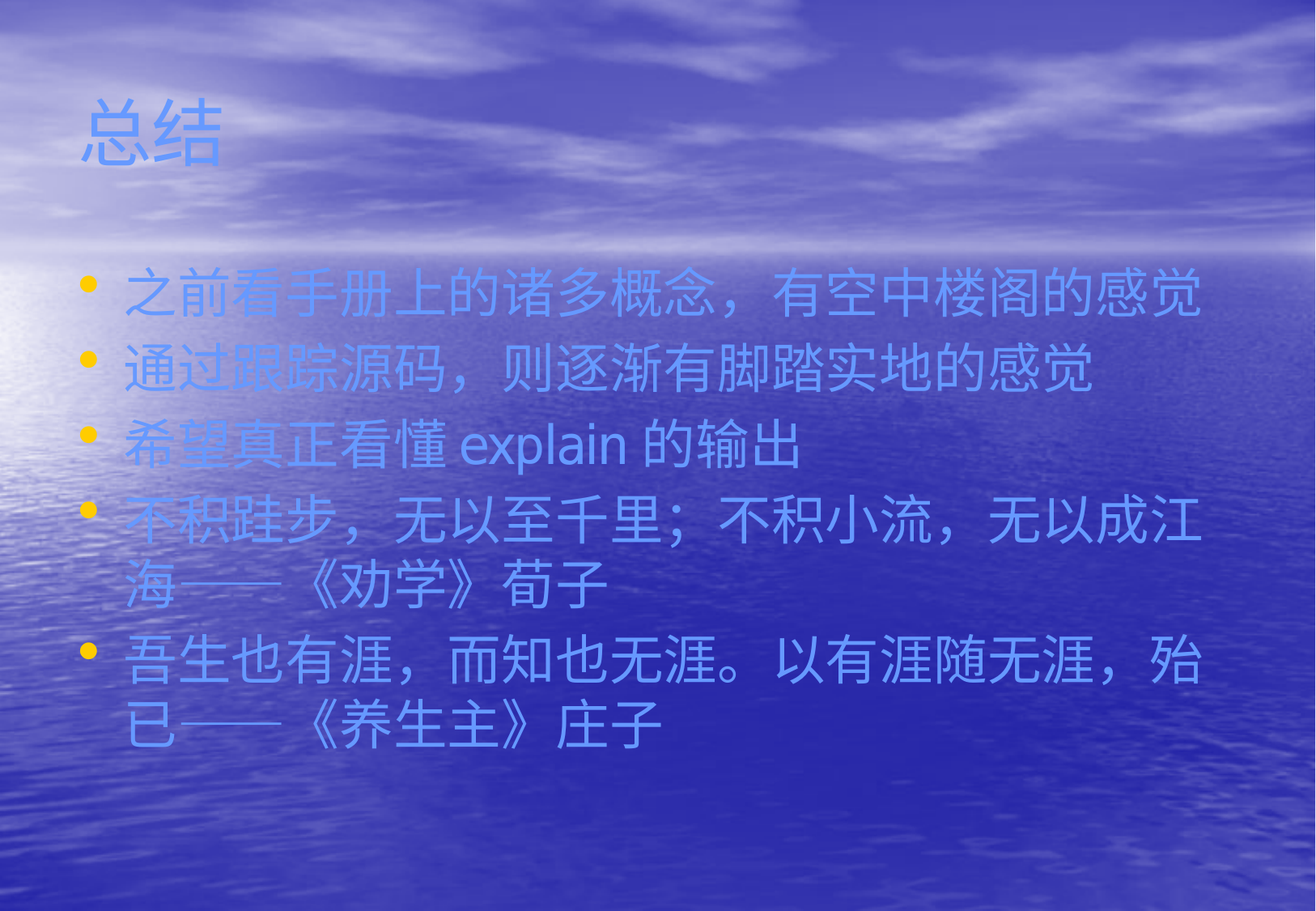

# 总结
之前看手册上的诸多概念，有空中楼阁的感觉
通过跟踪源码，则逐渐有脚踏实地的感觉
希望真正看懂explain的输出
不积跬步，无以至千里；不积小流，无以成江海——《劝学》荀子
吾生也有涯，而知也无涯。以有涯随无涯，殆已——《养生主》庄子